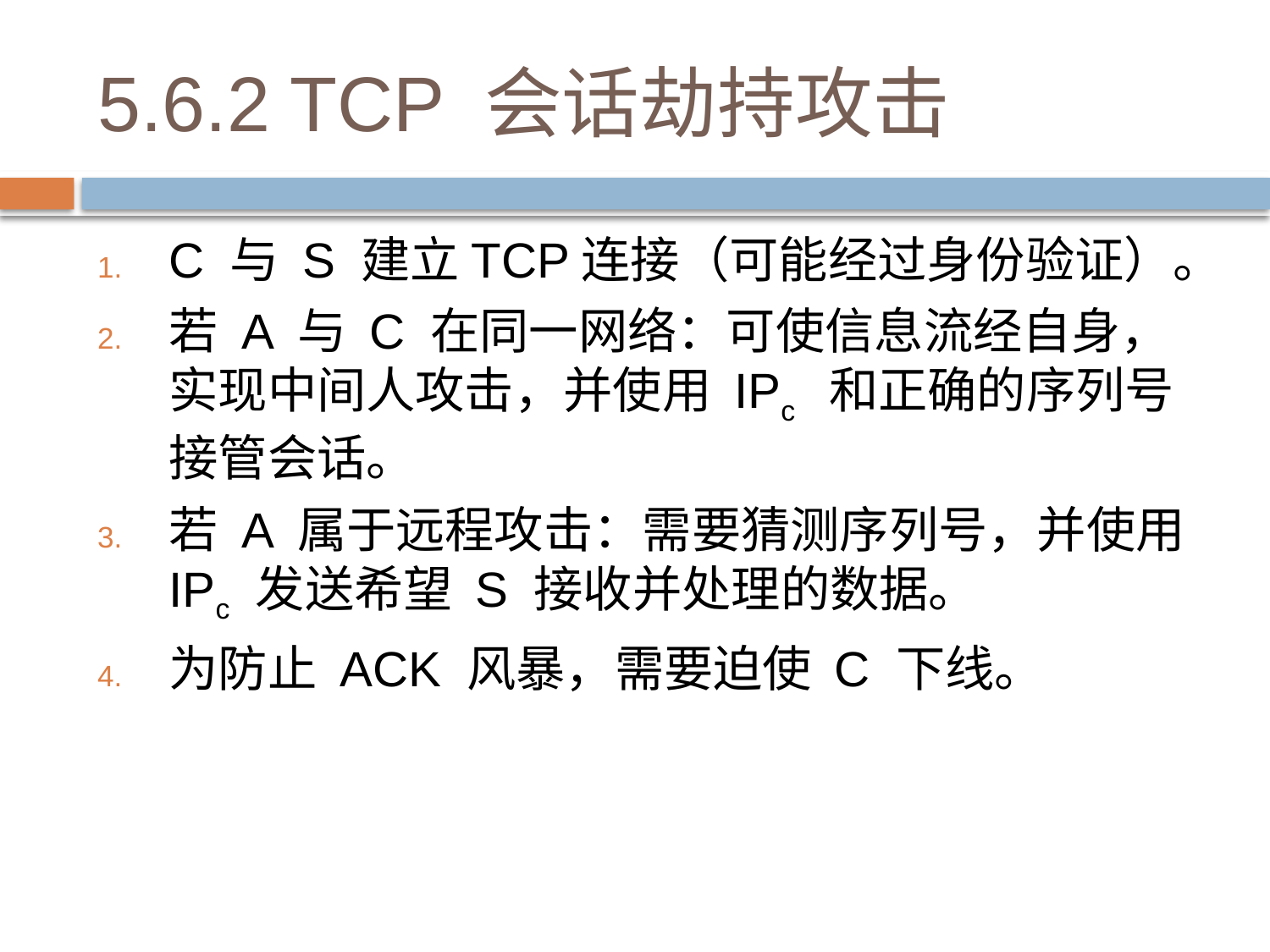

# 5.6.2 TCP 会话劫持攻击
C 与 S 建立TCP连接（可能经过身份验证）。
若 A 与 C 在同一网络：可使信息流经自身，实现中间人攻击，并使用 IPc  和正确的序列号接管会话。
若 A 属于远程攻击：需要猜测序列号，并使用 IPc 发送希望 S 接收并处理的数据。
为防止 ACK 风暴，需要迫使 C 下线。